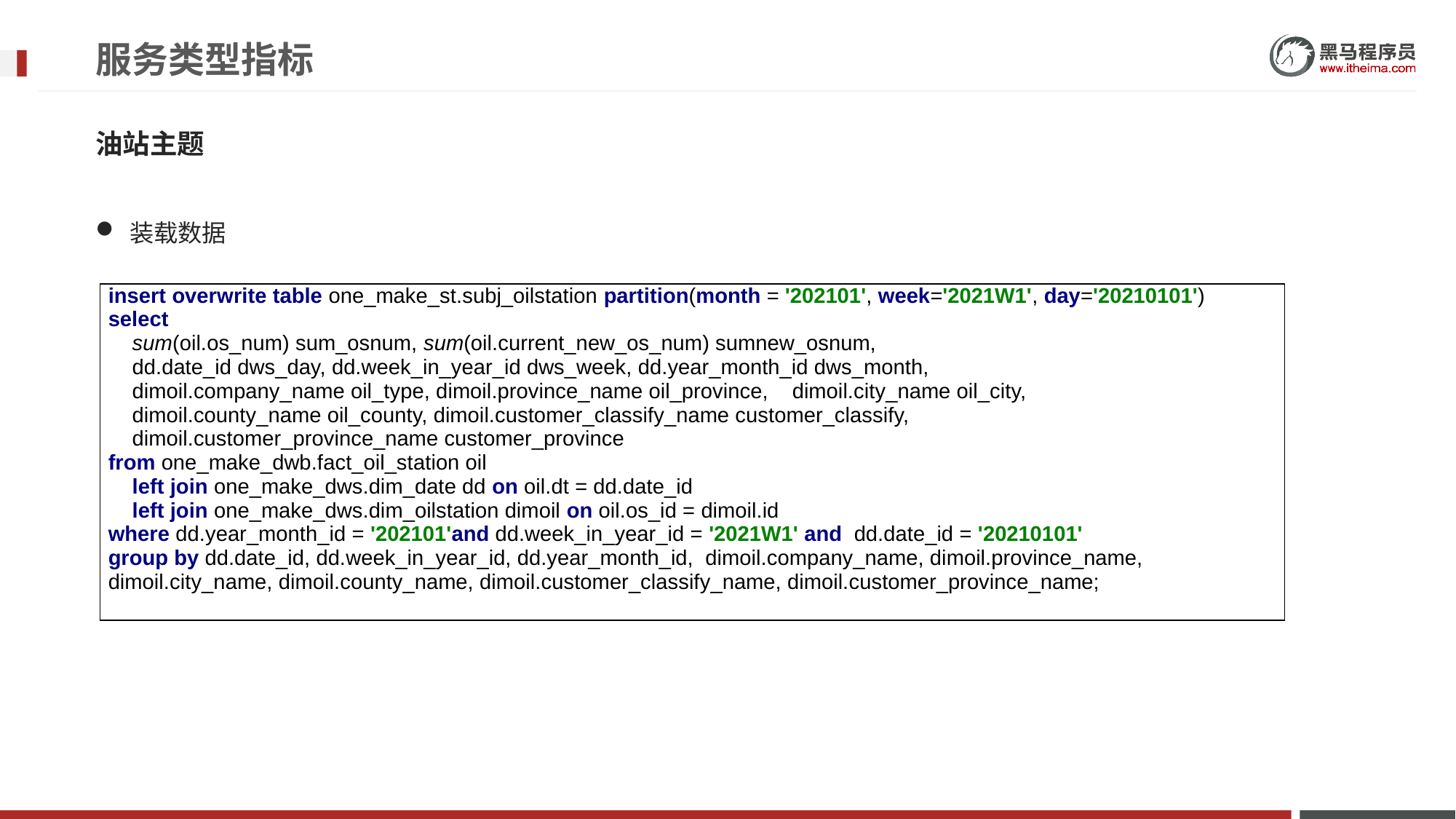

# 服务类型指标
油站主题
装载数据

| insert overwrite table one\_make\_st.subj\_oilstation partition(month = '202101', week='2021W1', day='20210101') select sum(oil.os\_num) sum\_osnum, sum(oil.current\_new\_os\_num) sumnew\_osnum, dd.date\_id dws\_day, dd.week\_in\_year\_id dws\_week, dd.year\_month\_id dws\_month, dimoil.company\_name oil\_type, dimoil.province\_name oil\_province, dimoil.city\_name oil\_city, dimoil.county\_name oil\_county, dimoil.customer\_classify\_name customer\_classify, dimoil.customer\_province\_name customer\_province from one\_make\_dwb.fact\_oil\_station oil left join one\_make\_dws.dim\_date dd on oil.dt = dd.date\_id left join one\_make\_dws.dim\_oilstation dimoil on oil.os\_id = dimoil.id where dd.year\_month\_id = '202101'and dd.week\_in\_year\_id = '2021W1' and dd.date\_id = '20210101' group by dd.date\_id, dd.week\_in\_year\_id, dd.year\_month\_id, dimoil.company\_name, dimoil.province\_name, dimoil.city\_name, dimoil.county\_name, dimoil.customer\_classify\_name, dimoil.customer\_province\_name; |
| --- |